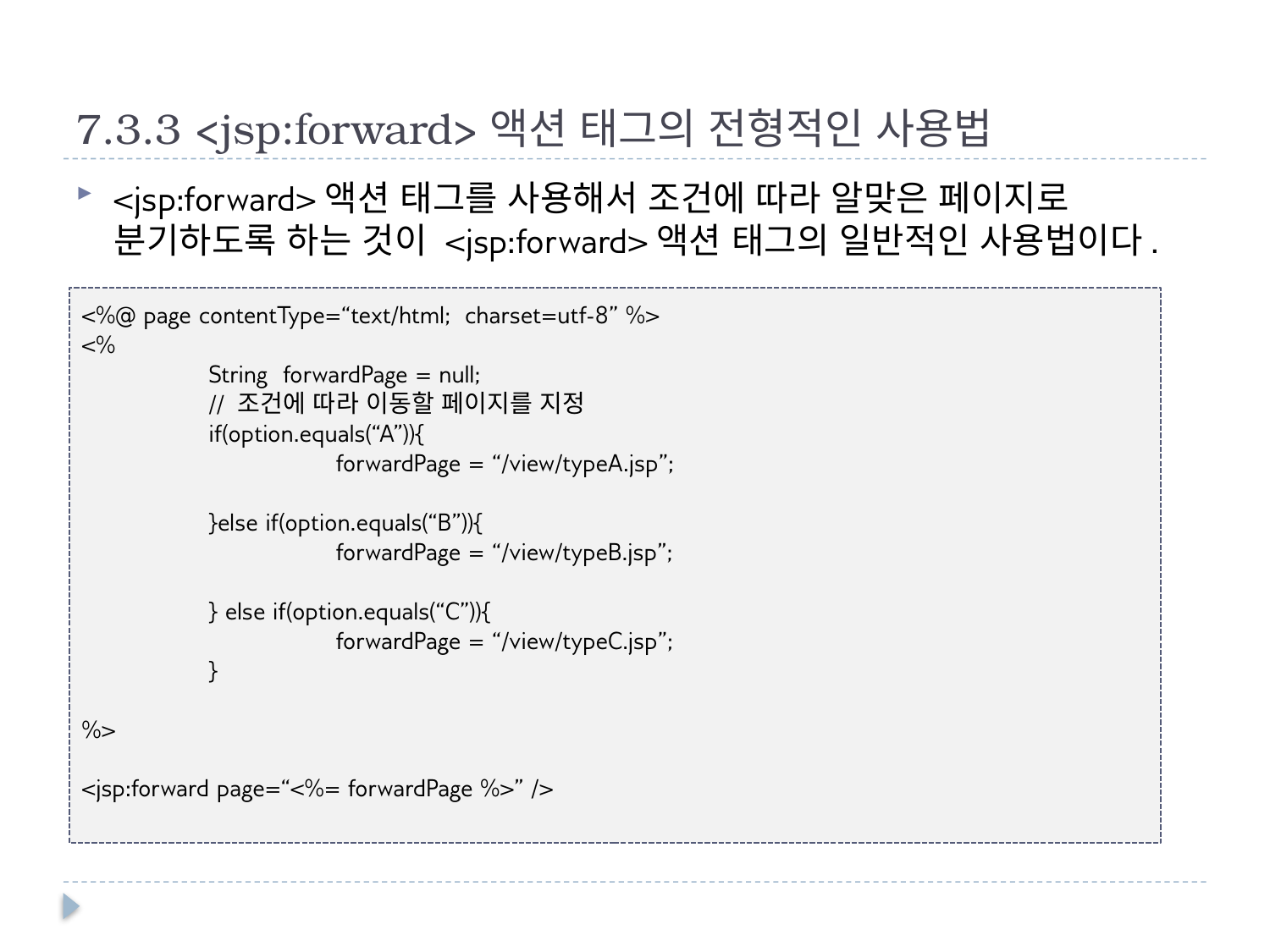

# 7.3.3 <jsp:forward>액션 태그의 전형적인 사용법
<jsp:forward>액션 태그를 사용해서 조건에 따라 알맞은 페이지로 분기하도록 하는 것이 <jsp:forward>액션 태그의 일반적인 사용법이다.
<%@ page contentType=“text/html;  charset=utf-8” %>
<%
	String  forwardPage = null;
	// 조건에 따라 이동할 페이지를 지정
	if(option.equals(“A”)){
		forwardPage = “/view/typeA.jsp”;

	}else if(option.equals(“B”)){
		forwardPage = “/view/typeB.jsp”;

	} else if(option.equals(“C”)){
		forwardPage = “/view/typeC.jsp”;
	}

%>

<jsp:forward page=“<%= forwardPage %>” />